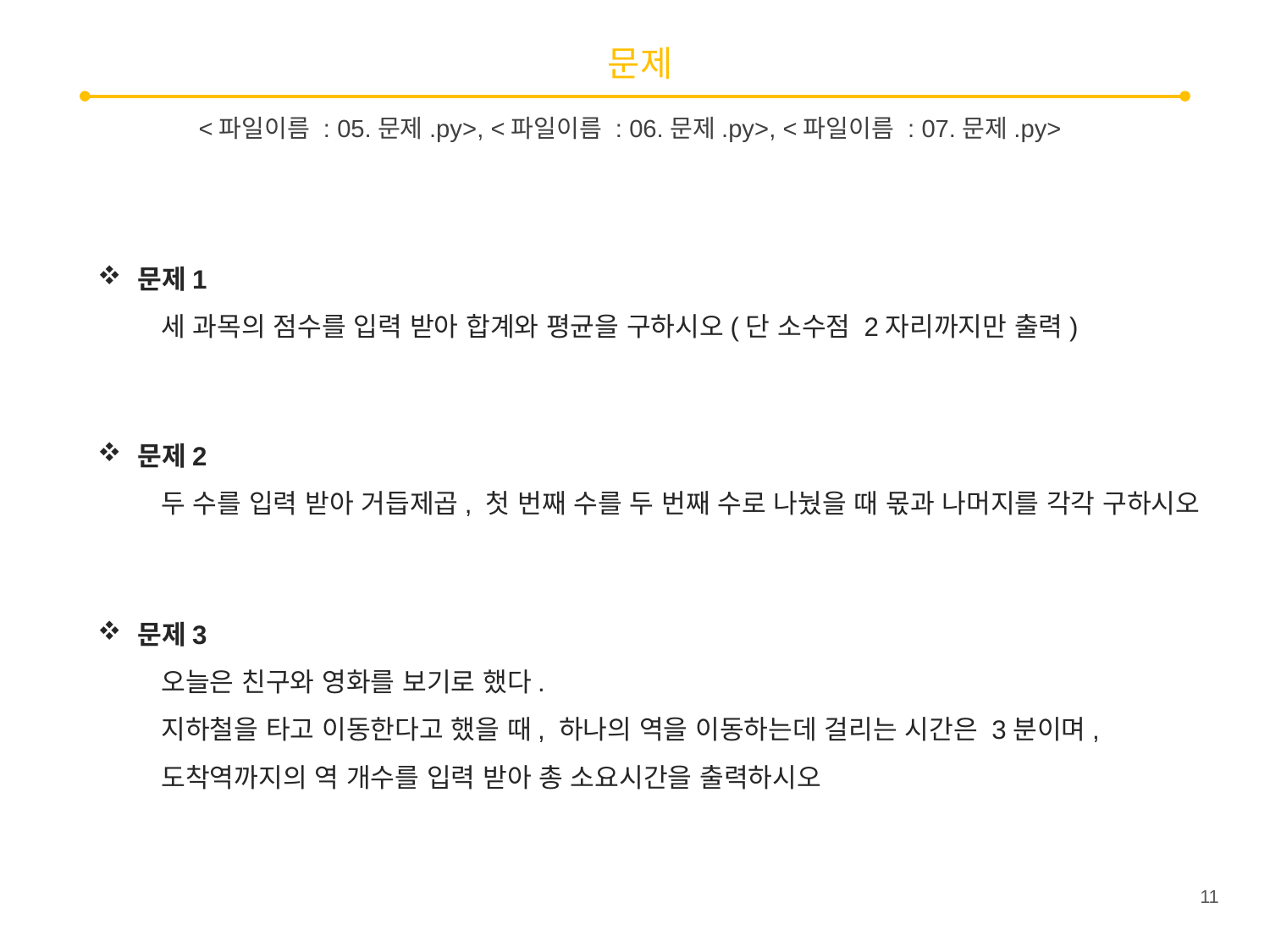

# 문제
<파일이름 : 05.문제.py>, <파일이름 : 06.문제.py>, <파일이름 : 07.문제.py>
문제1
세 과목의 점수를 입력 받아 합계와 평균을 구하시오(단 소수점 2자리까지만 출력)
문제2
두 수를 입력 받아 거듭제곱, 첫 번째 수를 두 번째 수로 나눴을 때 몫과 나머지를 각각 구하시오
문제3
오늘은 친구와 영화를 보기로 했다.
지하철을 타고 이동한다고 했을 때, 하나의 역을 이동하는데 걸리는 시간은 3분이며,
도착역까지의 역 개수를 입력 받아 총 소요시간을 출력하시오